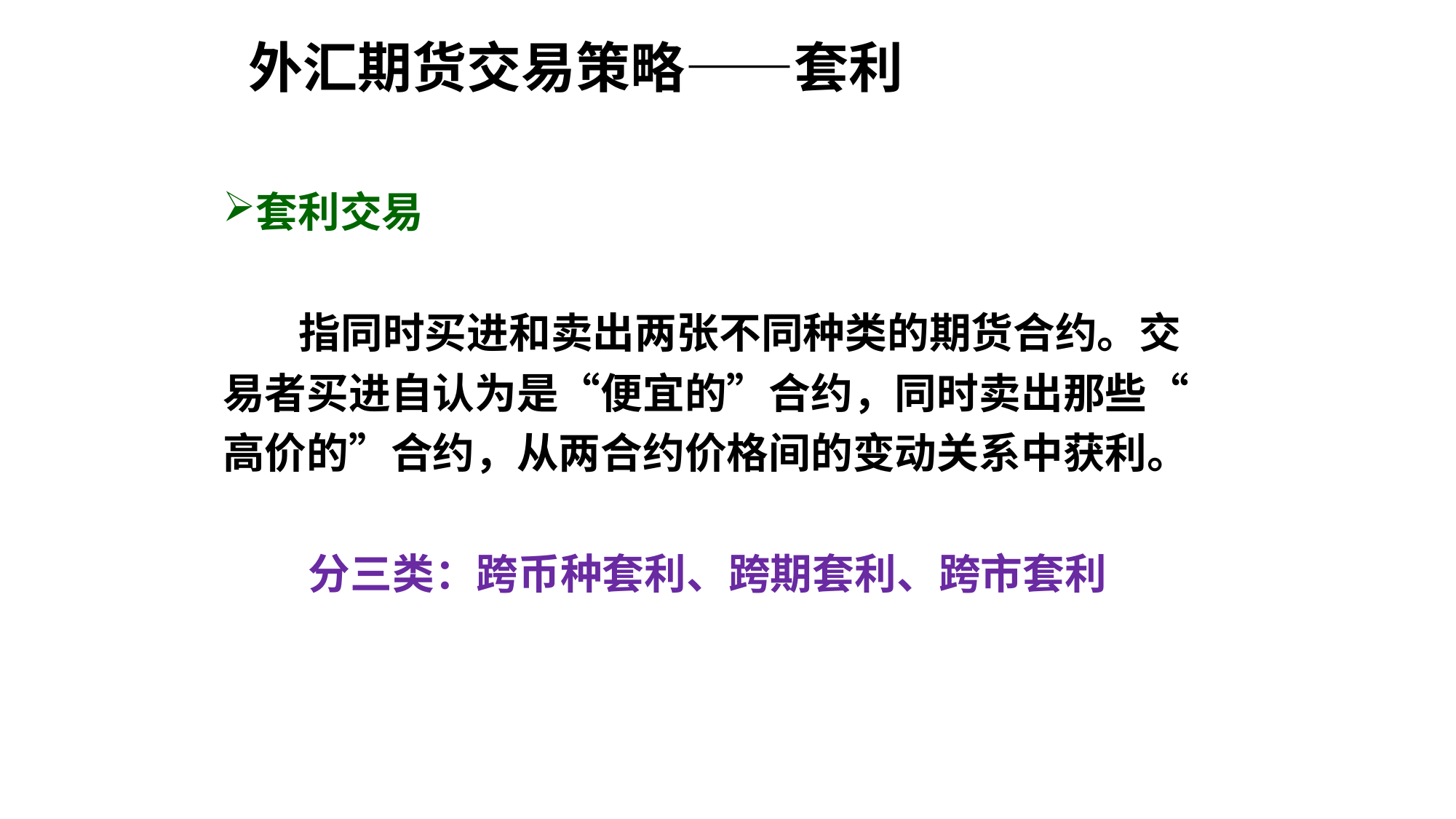

外汇期货交易策略——套利
套利交易

       指同时买进和卖出两张不同种类的期货合约。交
易者买进自认为是“便宜的”合约，同时卖出那些“
高价的”合约，从两合约价格间的变动关系中获利。

        分三类：跨币种套利、跨期套利、跨市套利